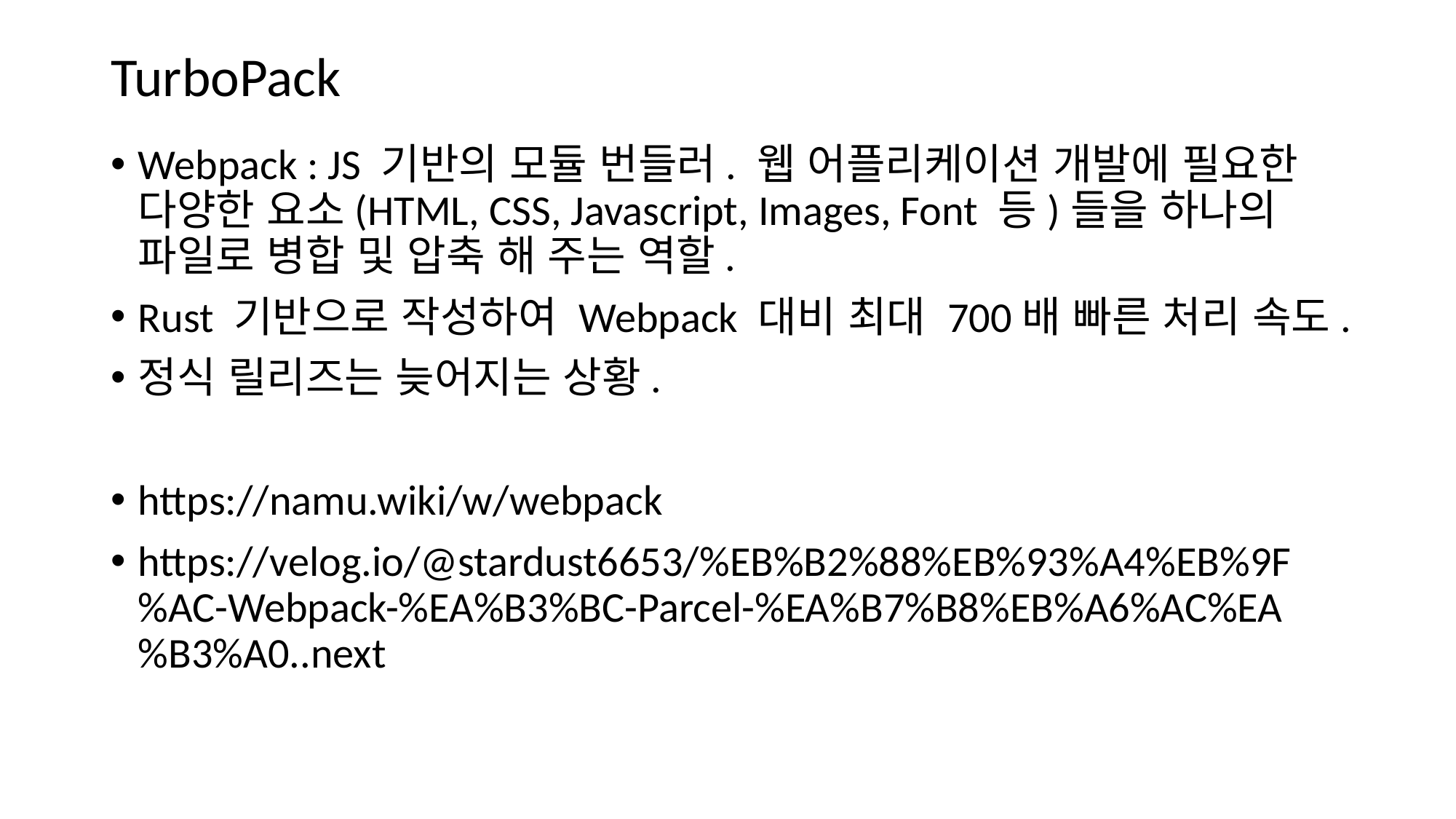

# TurboPack
Webpack : JS 기반의 모듈 번들러. 웹 어플리케이션 개발에 필요한 다양한 요소(HTML, CSS, Javascript, Images, Font 등)들을 하나의 파일로 병합 및 압축 해 주는 역할.
Rust 기반으로 작성하여 Webpack 대비 최대 700배 빠른 처리 속도.
정식 릴리즈는 늦어지는 상황.

https://namu.wiki/w/webpack
https://velog.io/@stardust6653/%EB%B2%88%EB%93%A4%EB%9F%AC-Webpack-%EA%B3%BC-Parcel-%EA%B7%B8%EB%A6%AC%EA%B3%A0..next